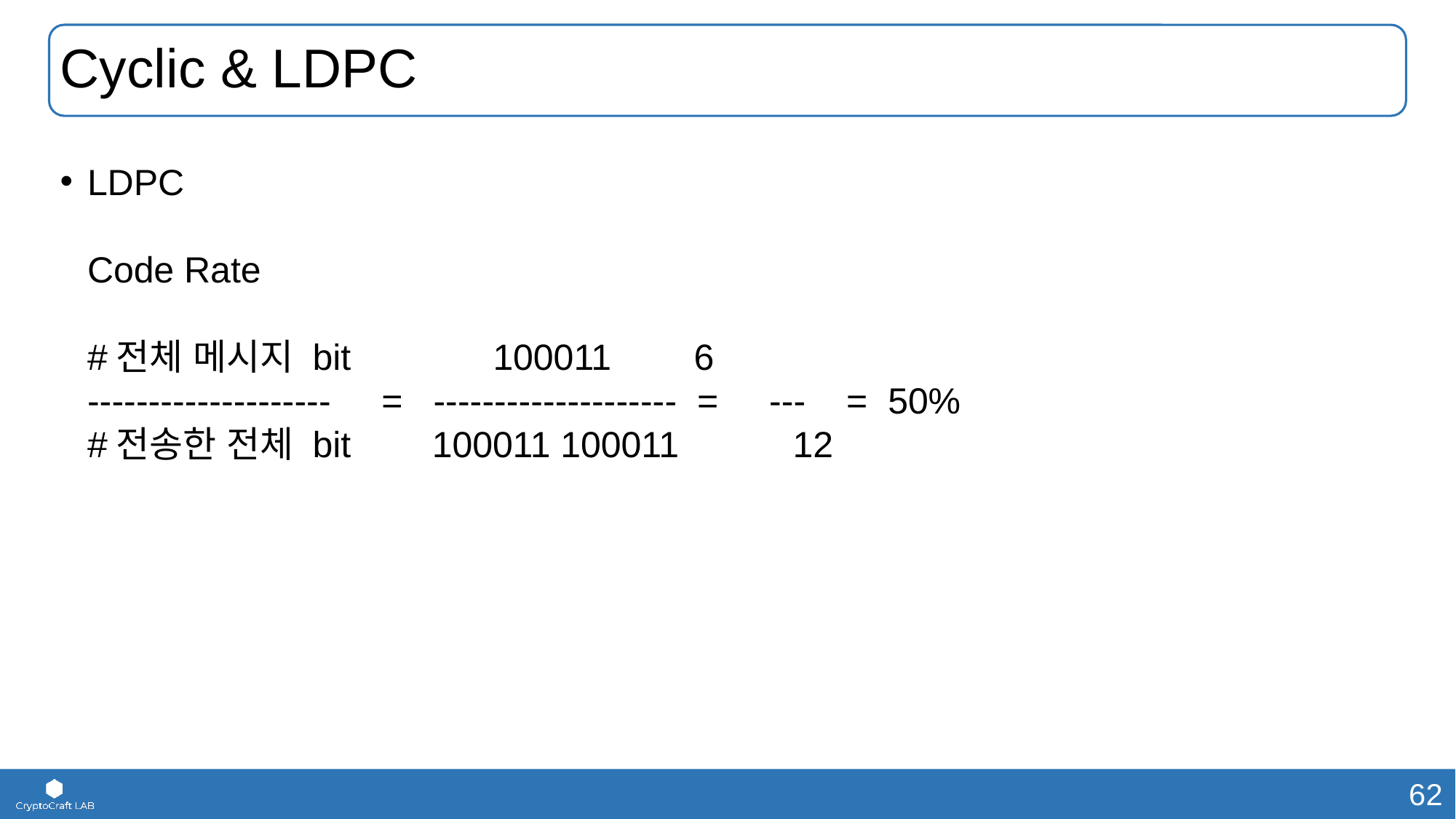

# Cyclic & LDPC
LDPC
Code Rate
#전체 메시지 bit              100011	      6
--------------------     =   --------------------  =     ---    =  50%
#전송한 전체 bit        100011 100011 	     12